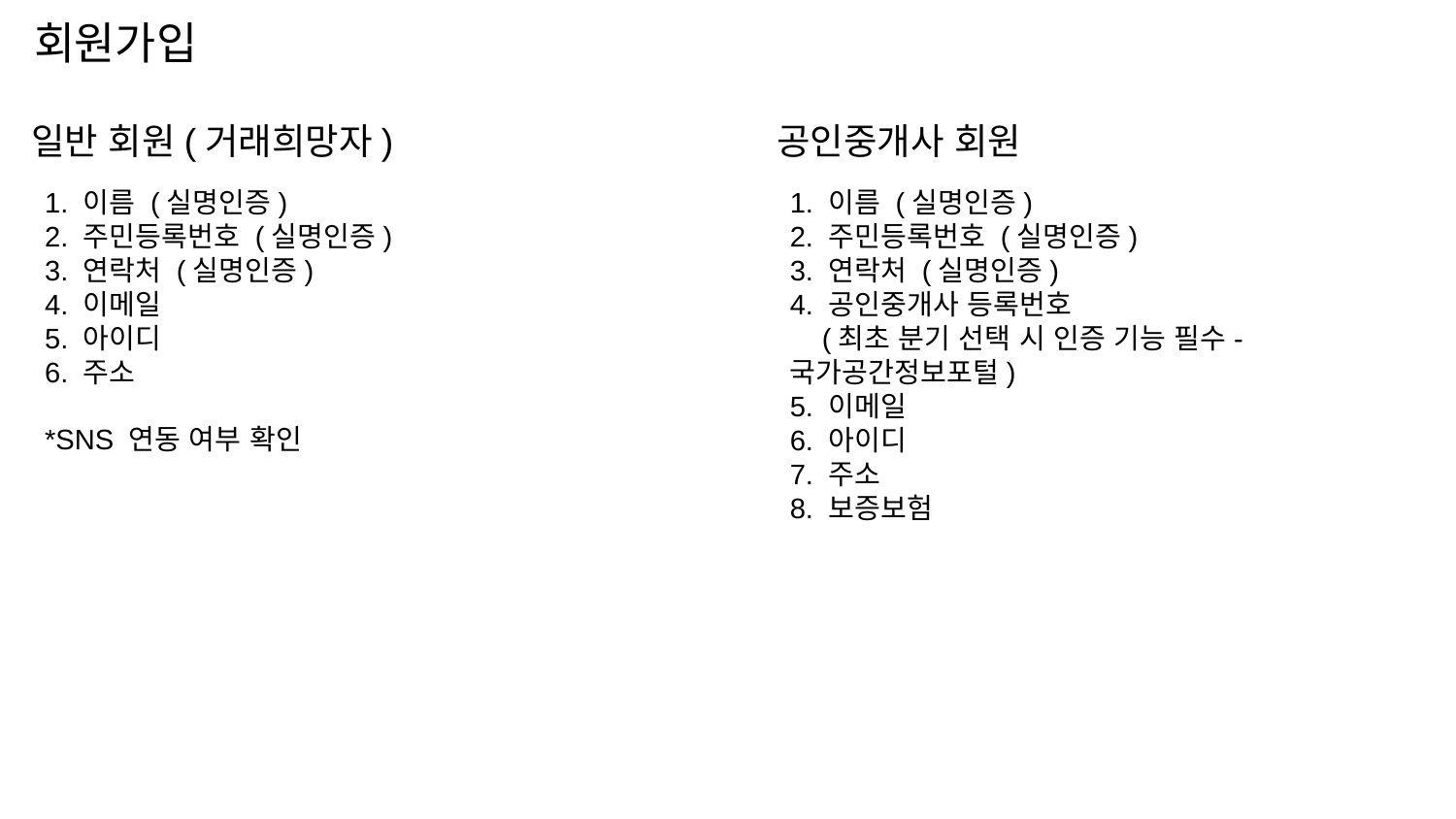

회원가입
일반 회원(거래희망자)
공인중개사 회원
1. 이름 (실명인증)
2. 주민등록번호 (실명인증)
3. 연락처 (실명인증)
4. 이메일
5. 아이디
6. 주소

*SNS 연동 여부 확인
1. 이름 (실명인증)
2. 주민등록번호 (실명인증)
3. 연락처 (실명인증)
4. 공인중개사 등록번호
    (최초 분기 선택 시 인증 기능 필수-국가공간정보포털)
5. 이메일
6. 아이디
7. 주소
8. 보증보험